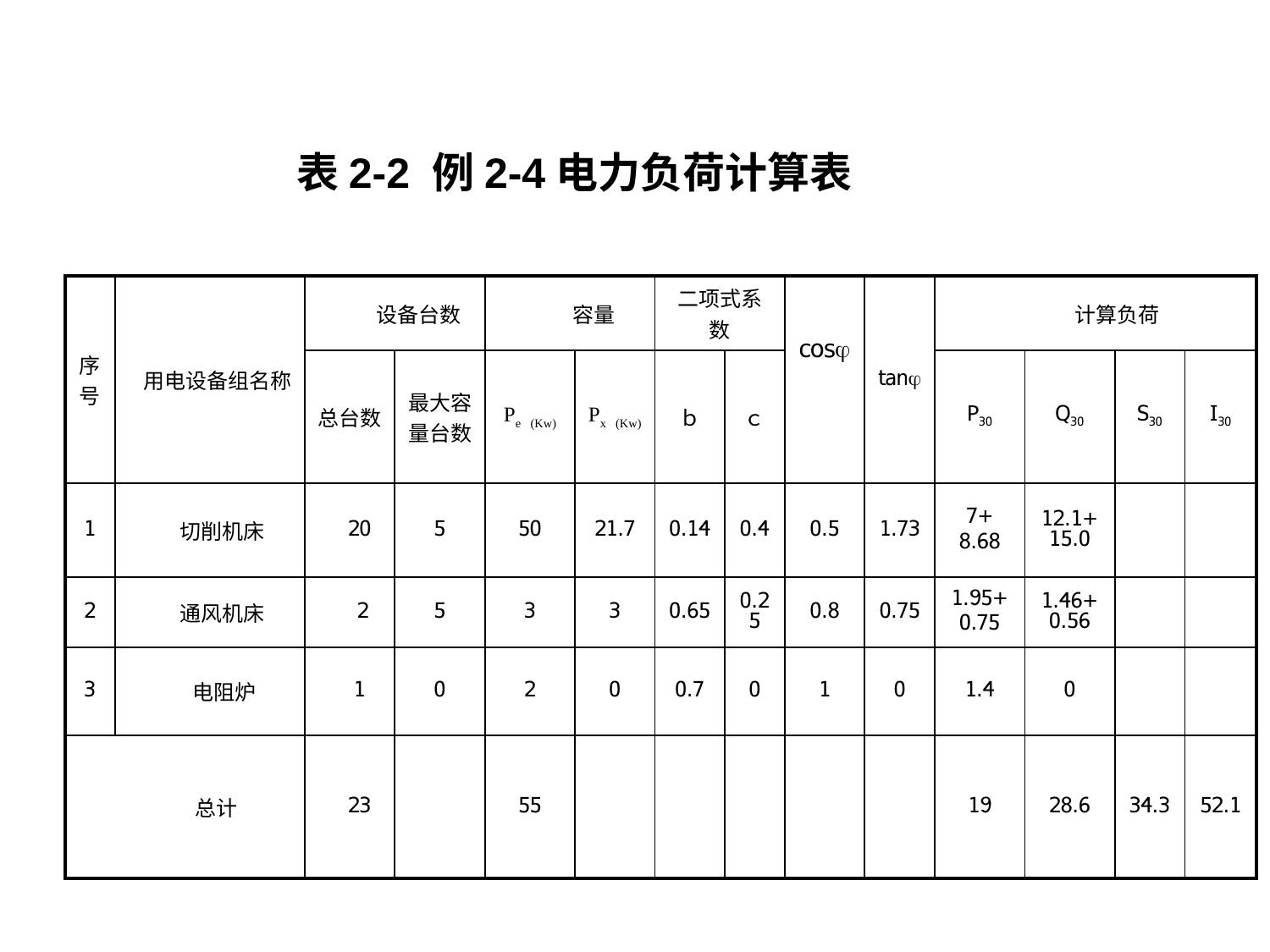

# 表2-2 例2-4电力负荷计算表
| 序号 | 用电设备组名称 | 设备台数 |  | 容量 |  | 二项式系数 |  | cosϕ | tanϕ | 计算负荷 |  |  |  |
| --- | --- | --- | --- | --- | --- | --- | --- | --- | --- | --- | --- | --- | --- |
|  |  | 总台数 | 最大容量台数 | Pe (Kw) | Px (Kw) | ｂ | ｃ |  |  | P30 | Q30 | S30 | I30 |
| 1 | 切削机床 | 20 | 5 | 50 | 21.7 | 0.14 | 0.4 | 0.5 | 1.73 | 7+ 8.68 | 12.1+15.0 |  |  |
| 2 | 通风机床 | 2 | 5 | 3 | 3 | 0.65 | 0.25 | 0.8 | 0.75 | 1.95+ 0.75 | 1.46+0.56 |  |  |
| 3 | 电阻炉 | 1 | 0 | 2 | 0 | 0.7 | 0 | 1 | 0 | 1.4 | 0 |  |  |
| 总计 |  | 23 |  | 55 |  |  |  |  |  | 19 | 28.6 | 34.3 | 52.1 |